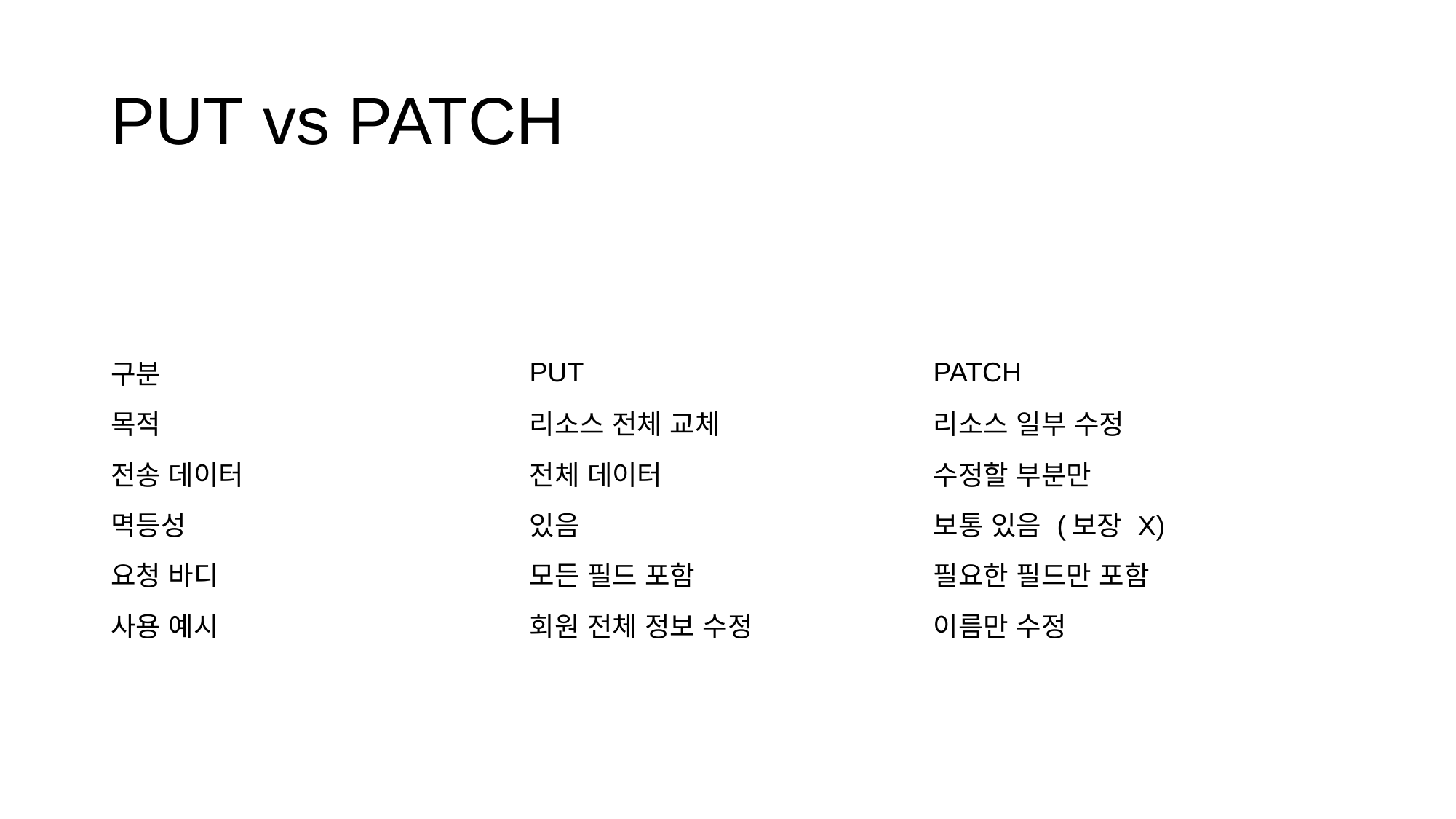

# PUT vs PATCH
| 구분 | PUT | PATCH |
| --- | --- | --- |
| 목적 | 리소스 전체 교체 | 리소스 일부 수정 |
| 전송 데이터 | 전체 데이터 | 수정할 부분만 |
| 멱등성 | 있음 | 보통 있음 (보장 X) |
| 요청 바디 | 모든 필드 포함 | 필요한 필드만 포함 |
| 사용 예시 | 회원 전체 정보 수정 | 이름만 수정 |